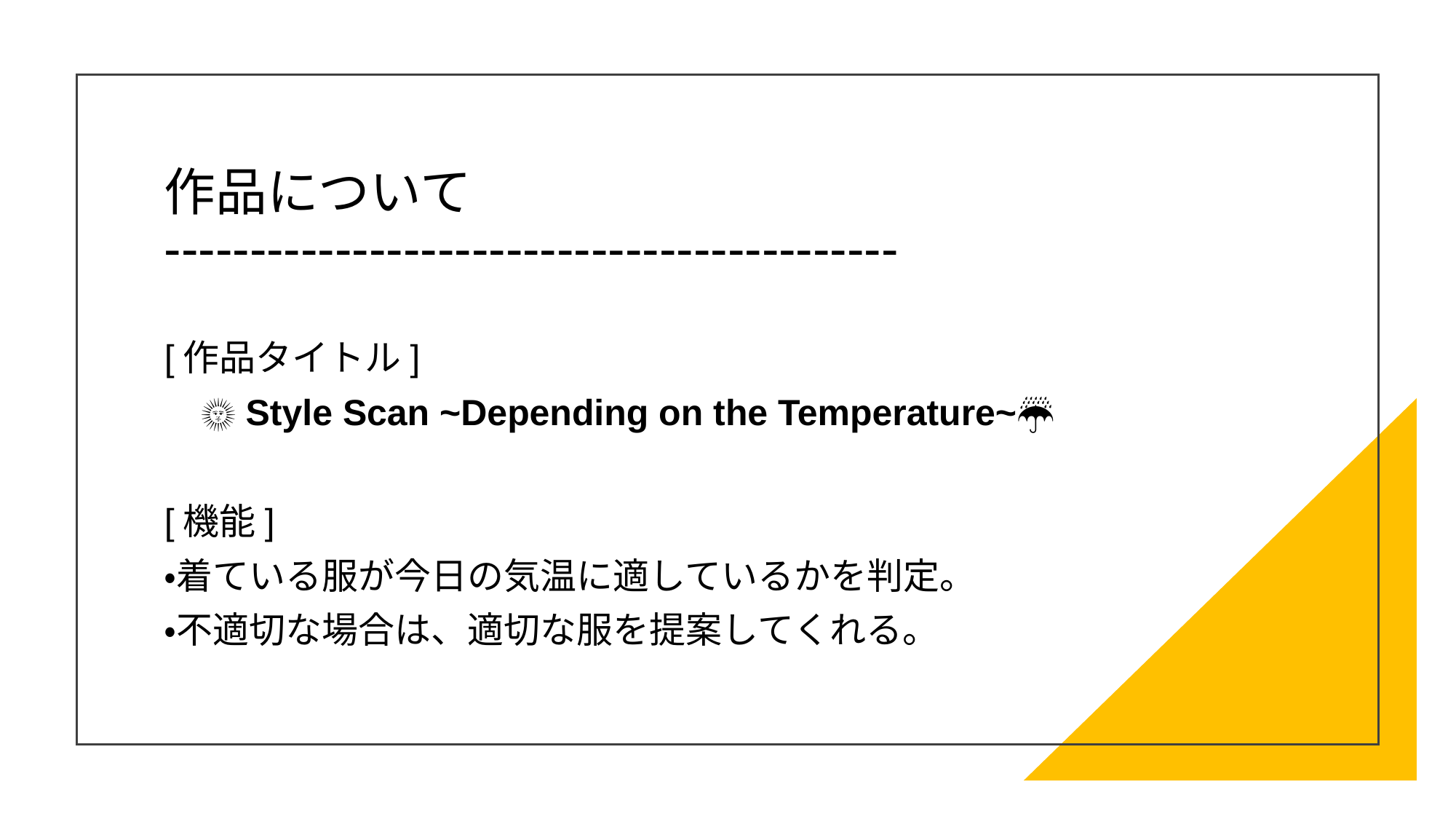

# 作品について -------------------------------------------

[作品タイトル]
　🌞Style Scan ~Depending on the Temperature~☔

[機能]
・着ている服が今日の気温に適しているかを判定。
・不適切な場合は、適切な服を提案してくれる。